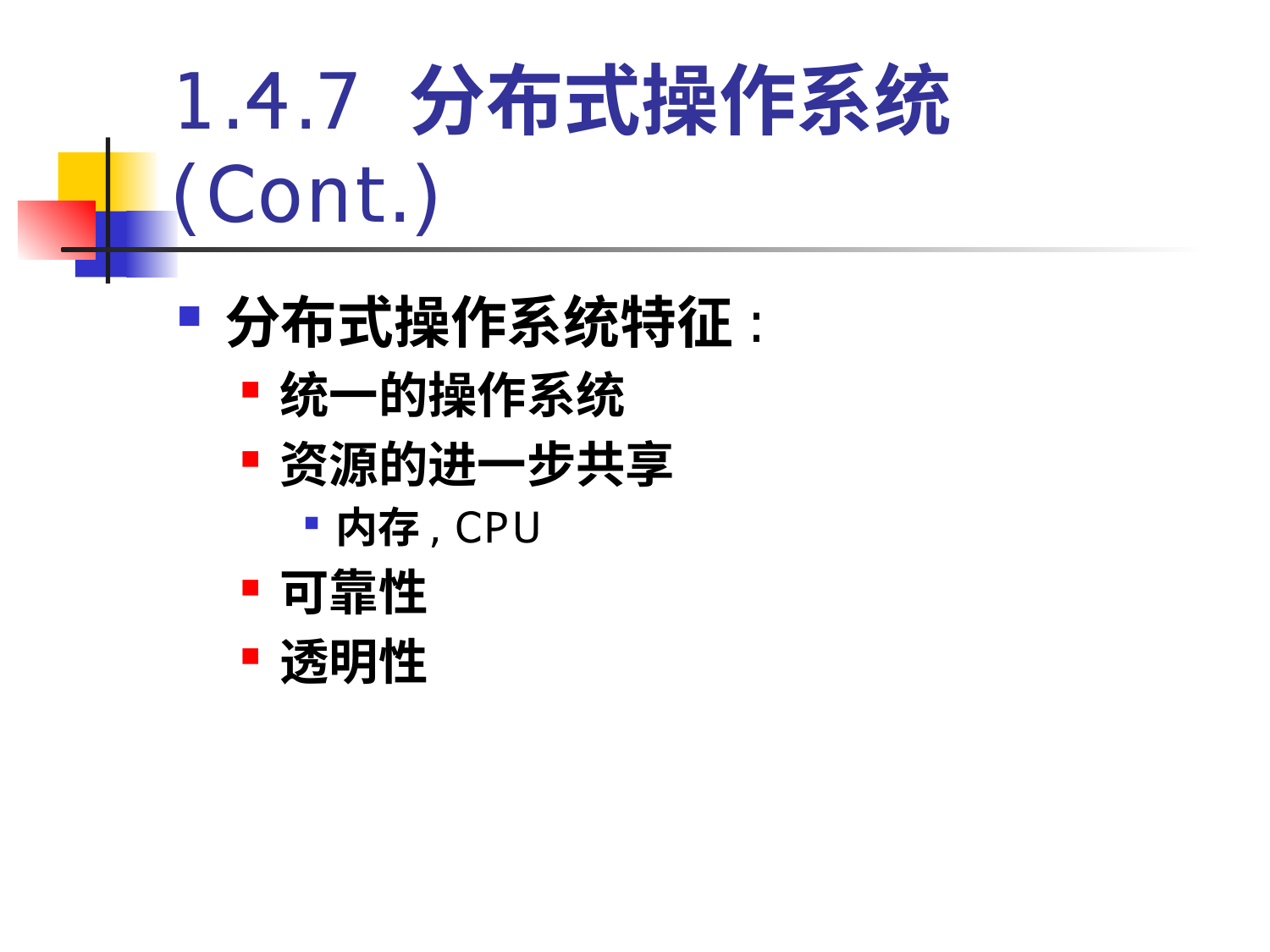

# 1.4.7 分布式操作系统(Cont.)
分布式操作系统特征:
统一的操作系统
资源的进一步共享
内存, CPU
可靠性
透明性